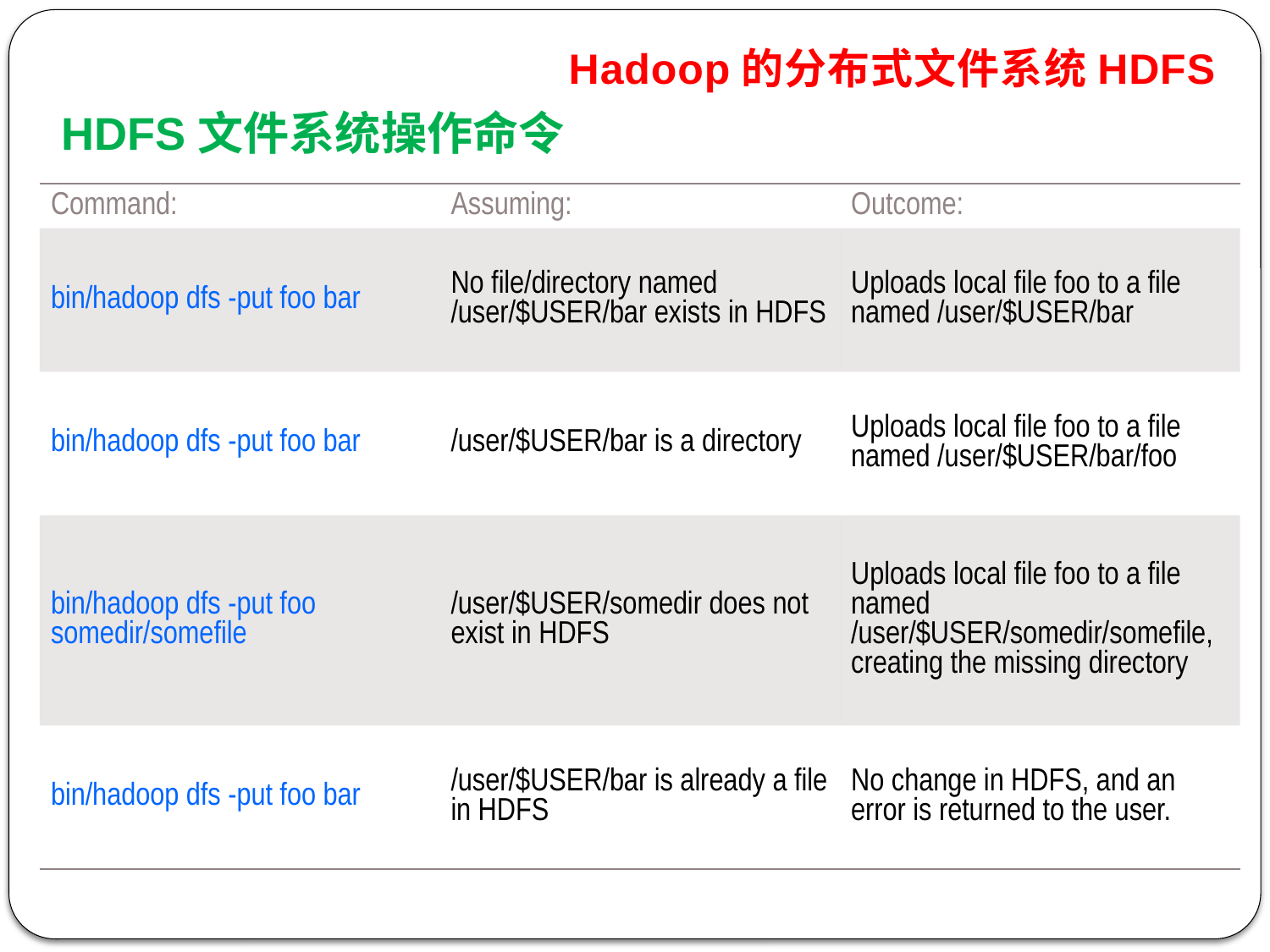

Hadoop的分布式文件系统HDFS
HDFS文件系统操作命令

| Command: | Assuming: | Outcome: |
| --- | --- | --- |
| bin/hadoop dfs -put foo bar | No file/directory named /user/$USER/bar exists in HDFS | Uploads local file foo to a file named /user/$USER/bar |
| bin/hadoop dfs -put foo bar | /user/$USER/bar is a directory | Uploads local file foo to a file named /user/$USER/bar/foo |
| bin/hadoop dfs -put foo somedir/somefile | /user/$USER/somedir does not exist in HDFS | Uploads local file foo to a file named /user/$USER/somedir/somefile, creating the missing directory |
| bin/hadoop dfs -put foo bar | /user/$USER/bar is already a file in HDFS | No change in HDFS, and an error is returned to the user. |